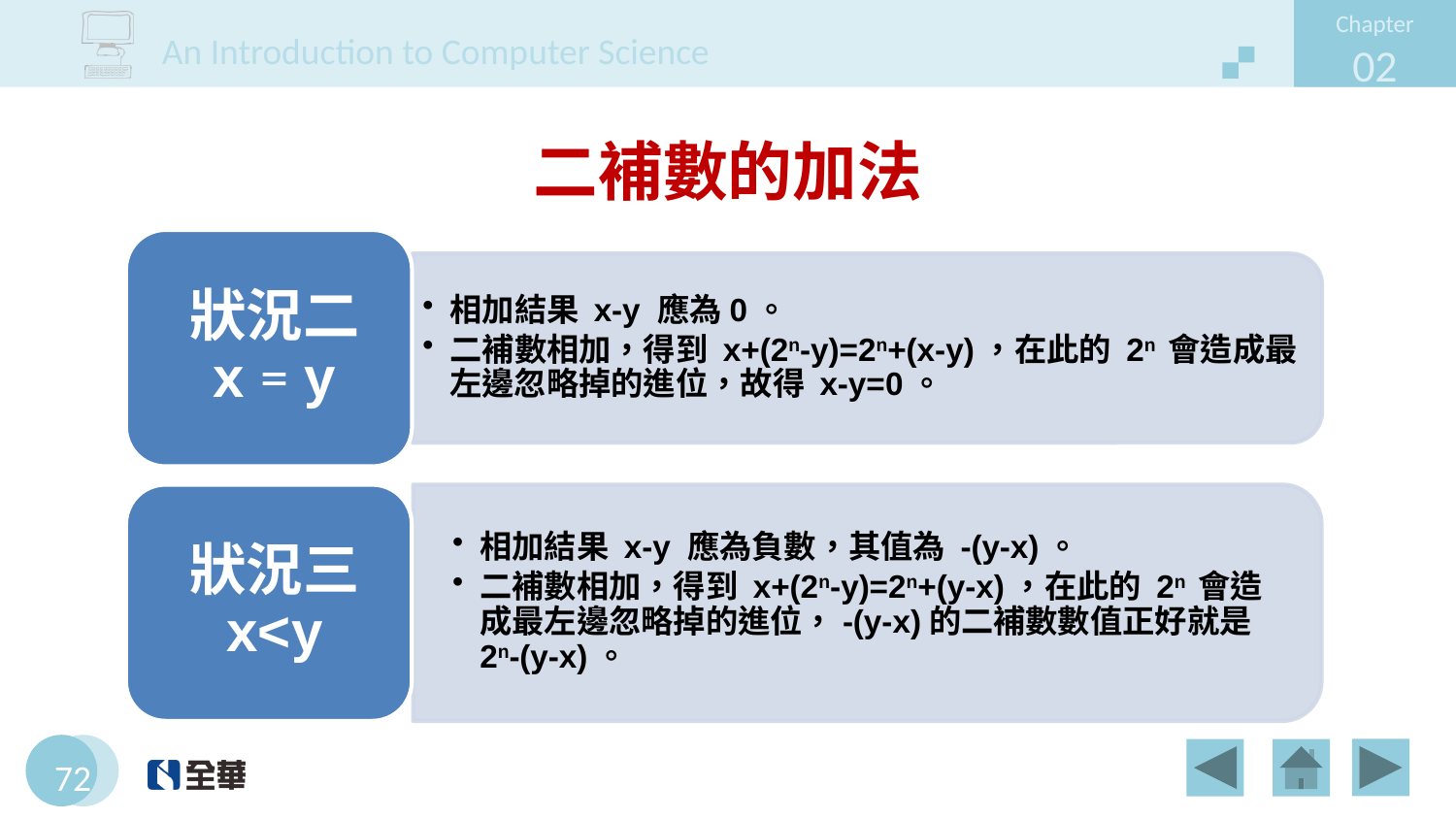

# 二補數的加法
相加結果 x-y 應為0。
二補數相加，得到 x+(2n-y)=2n+(x-y)，在此的 2n 會造成最左邊忽略掉的進位，故得 x-y=0。
狀況二
x = y
相加結果 x-y 應為負數，其值為 -(y-x)。
二補數相加，得到 x+(2n-y)=2n+(y-x)，在此的 2n 會造成最左邊忽略掉的進位，-(y-x)的二補數數值正好就是 2n-(y-x)。
狀況三
x<y